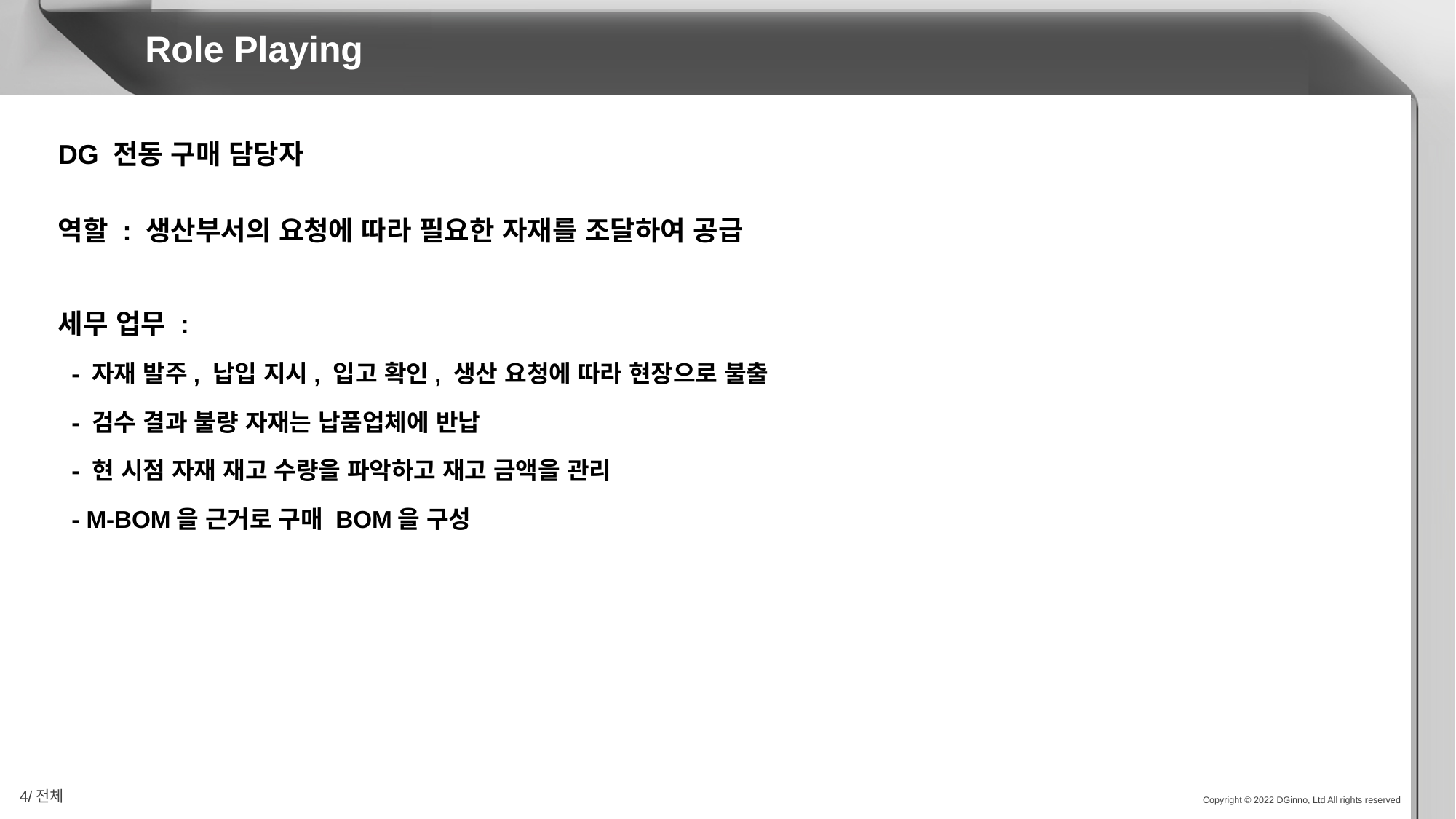

Role Playing
DG 전동 구매 담당자

역할 : 생산부서의 요청에 따라 필요한 자재를 조달하여 공급

세무 업무 :
  - 자재 발주, 납입 지시, 입고 확인, 생산 요청에 따라 현장으로 불출
  - 검수 결과 불량 자재는 납품업체에 반납
  - 현 시점 자재 재고 수량을 파악하고 재고 금액을 관리
  - M-BOM을 근거로 구매 BOM을 구성